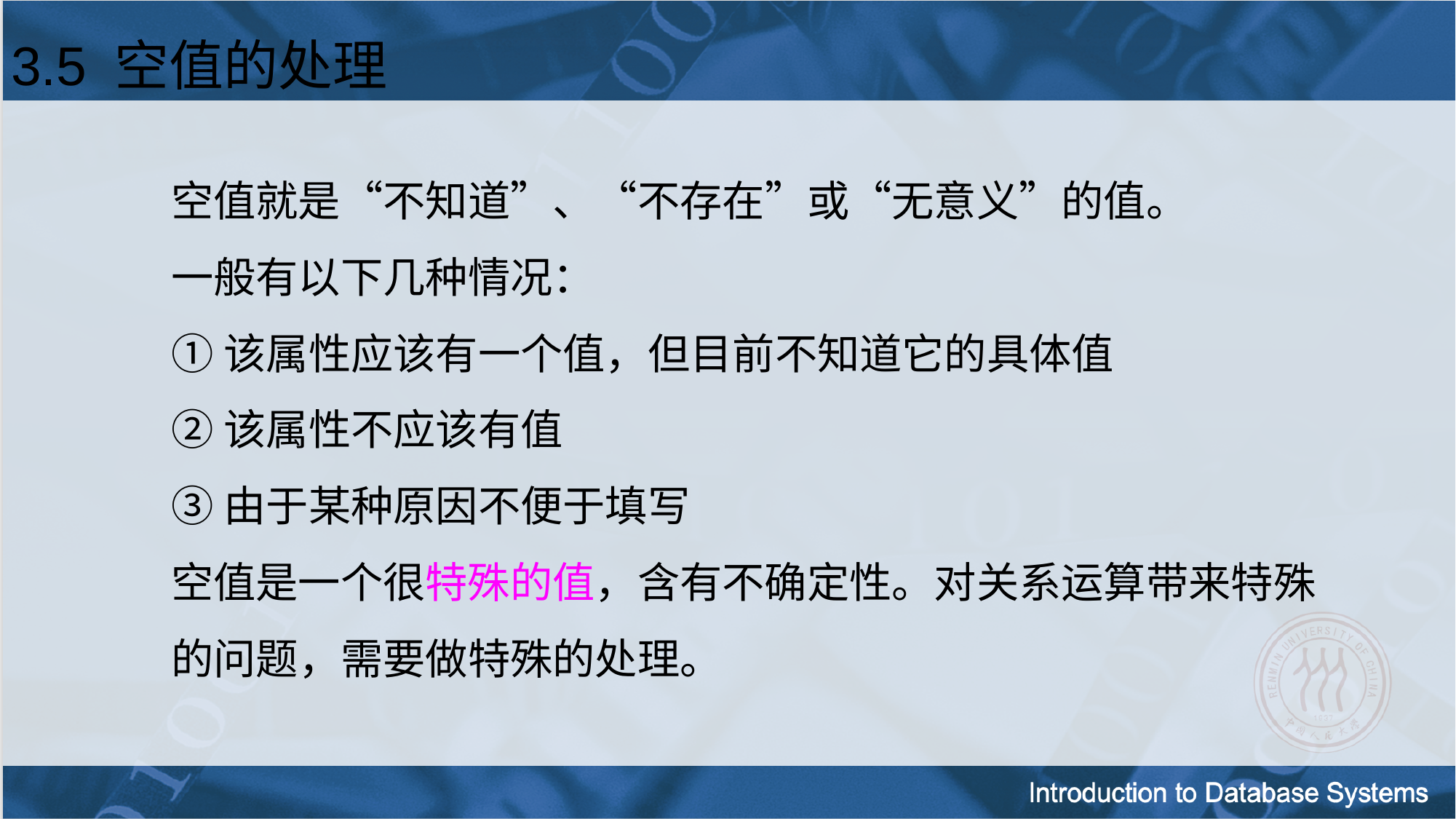

3.5 空值的处理
空值就是“不知道”、“不存在”或“无意义”的值。
一般有以下几种情况：
①该属性应该有一个值，但目前不知道它的具体值
②该属性不应该有值
③由于某种原因不便于填写
空值是一个很特殊的值，含有不确定性。对关系运算带来特殊的问题，需要做特殊的处理。